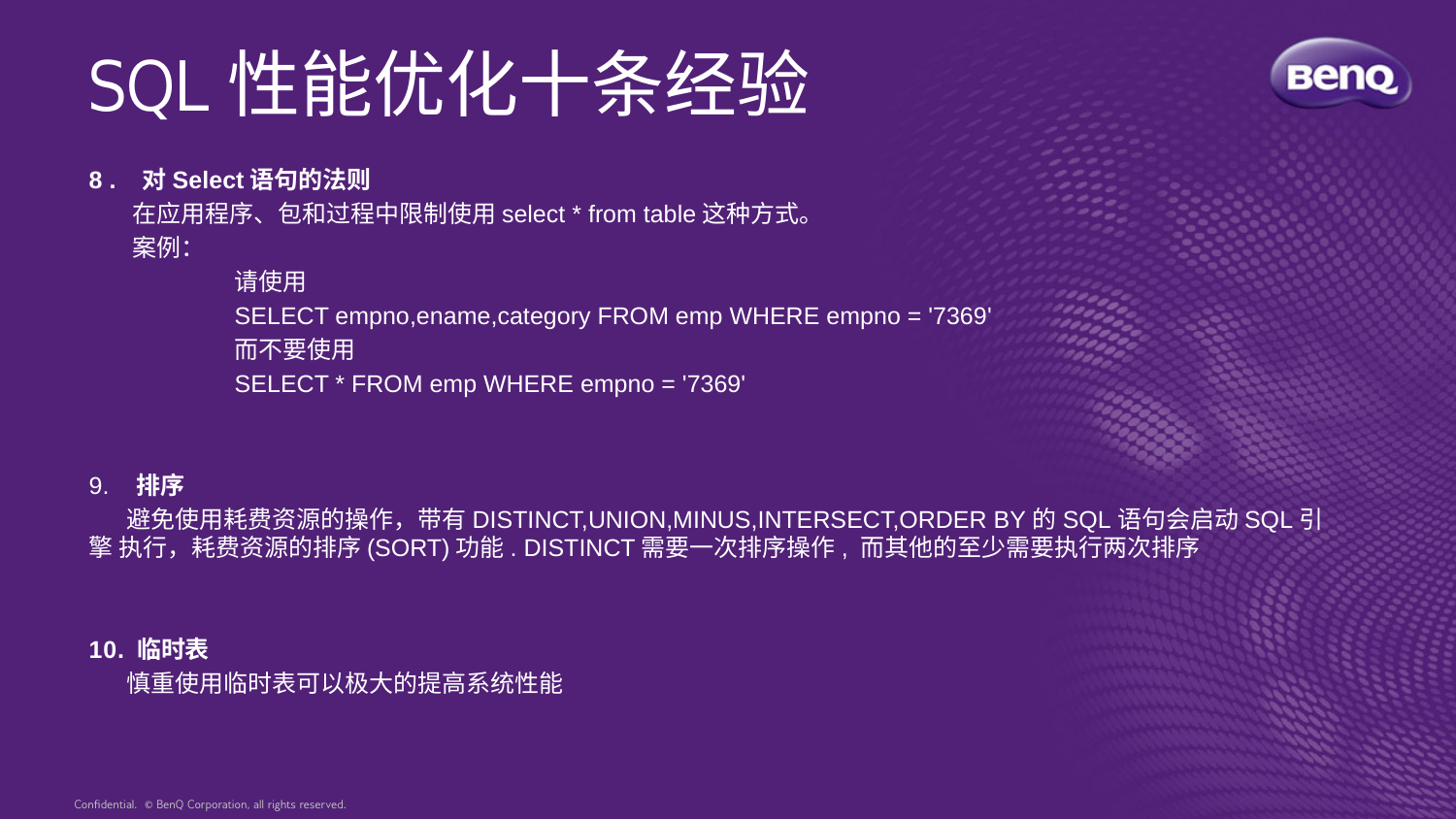

SQL性能优化十条经验
8 .   对Select语句的法则
       在应用程序、包和过程中限制使用select * from table这种方式。
       案例：
	请使用
	SELECT empno,ename,category FROM emp WHERE empno = '7369'
	而不要使用
	SELECT * FROM emp WHERE empno = '7369'

 排序
      避免使用耗费资源的操作，带有DISTINCT,UNION,MINUS,INTERSECT,ORDER BY的SQL语句会启动SQL引擎 执行，耗费资源的排序(SORT)功能. DISTINCT需要一次排序操作, 而其他的至少需要执行两次排序

 临时表
      慎重使用临时表可以极大的提高系统性能